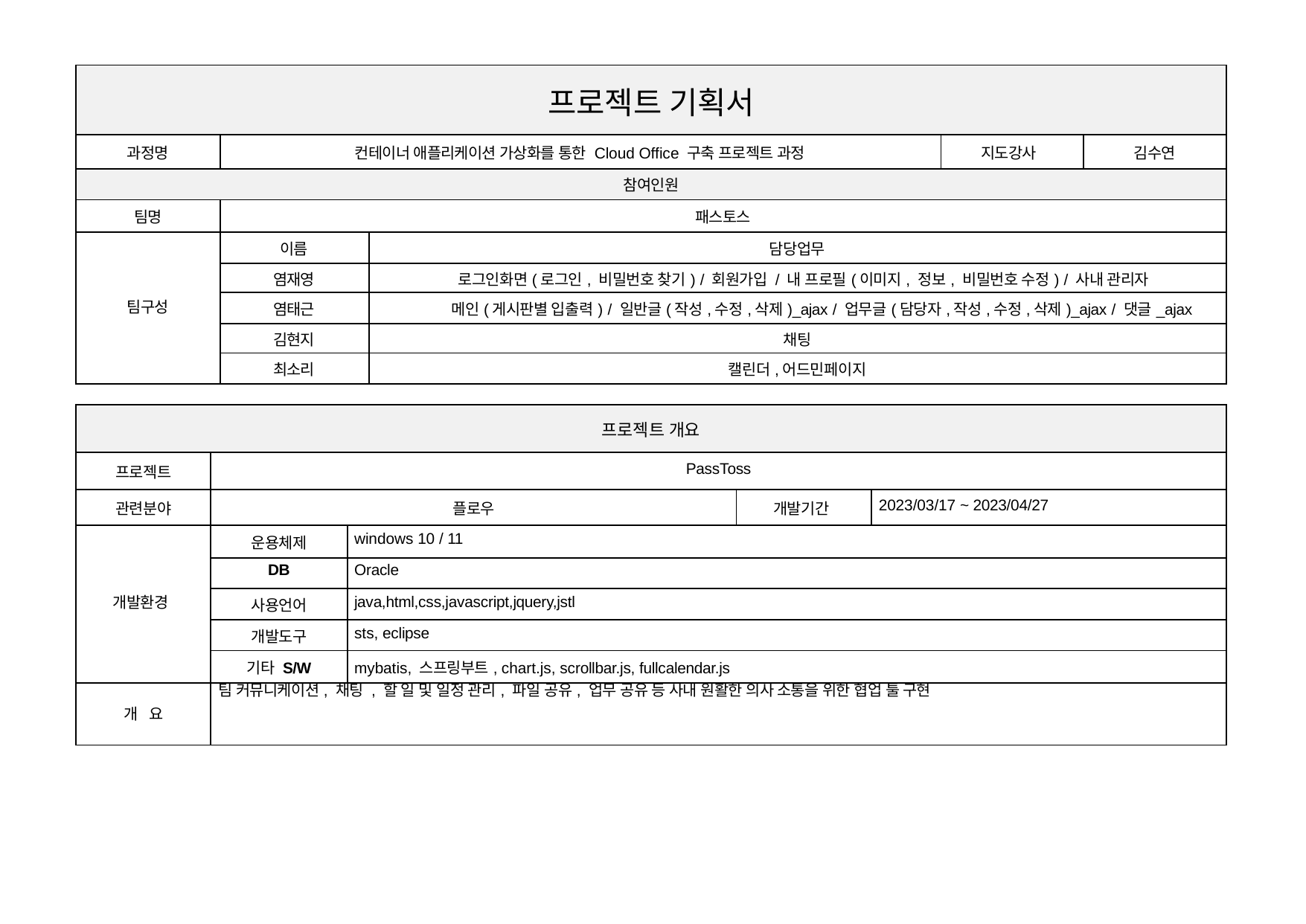

| 프로젝트 기획서 |  |  |  |  |
| --- | --- | --- | --- | --- |
| 과정명 | 컨테이너 애플리케이션 가상화를 통한 Cloud Office 구축 프로젝트 과정 |  | 지도강사 | 김수연 |
| 참여인원 |  |  |  |  |
| 팀명 | 패스토스 |  |  |  |
| 팀구성 | 이름 | 담당업무 |  |  |
|  | 염재영 | 로그인화면(로그인, 비밀번호 찾기) / 회원가입 / 내 프로필(이미지, 정보, 비밀번호 수정) / 사내 관리자 |  |  |
|  | 염태근 | 메인(게시판별 입출력) / 일반글(작성,수정,삭제)\_ajax / 업무글(담당자,작성,수정,삭제)\_ajax / 댓글\_ajax |  |  |
|  | 김현지 | 채팅 |  |  |
|  | 최소리 | 캘린더,어드민페이지 |  |  |
| 프로젝트 개요 |  |  |  |  |
| --- | --- | --- | --- | --- |
| 프로젝트 | PassToss |  |  |  |
| 관련분야 | 플로우 |  | 개발기간 | 2023/03/17 ~ 2023/04/27 |
| 개발환경 | 운용체제 | windows 10 / 11 |  |  |
|  | DB | Oracle |  |  |
|  | 사용언어 | java,html,css,javascript,jquery,jstl |  |  |
|  | 개발도구 | sts, eclipse |  |  |
|  | 기타 S/W | mybatis, 스프링부트, chart.js, scrollbar.js, fullcalendar.js |  |  |
| 개 요 | 팀 커뮤니케이션, 채팅 , 할 일 및 일정 관리, 파일 공유, 업무 공유 등 사내 원활한 의사 소통을 위한 협업 툴 구현 |  |  |  |